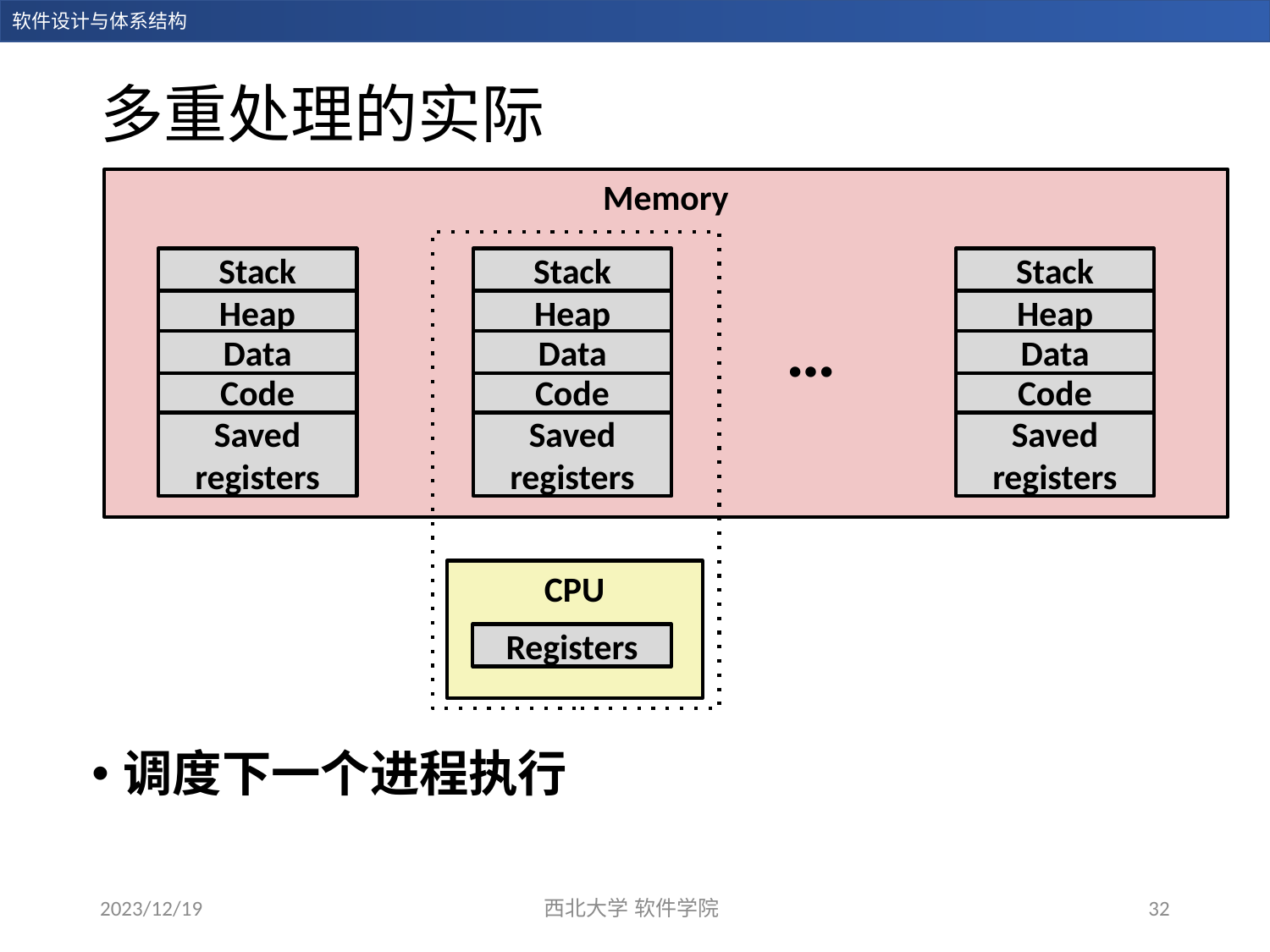

# 多重处理的实际
Memory

Stack
Stack
Stack
Heap
Heap
Heap
…
Data
Data
Data
Code
Code
Code
Saved registers
Saved registers
Saved registers
CPU
Registers
调度下一个进程执行
2023/12/19
西北大学 软件学院
32